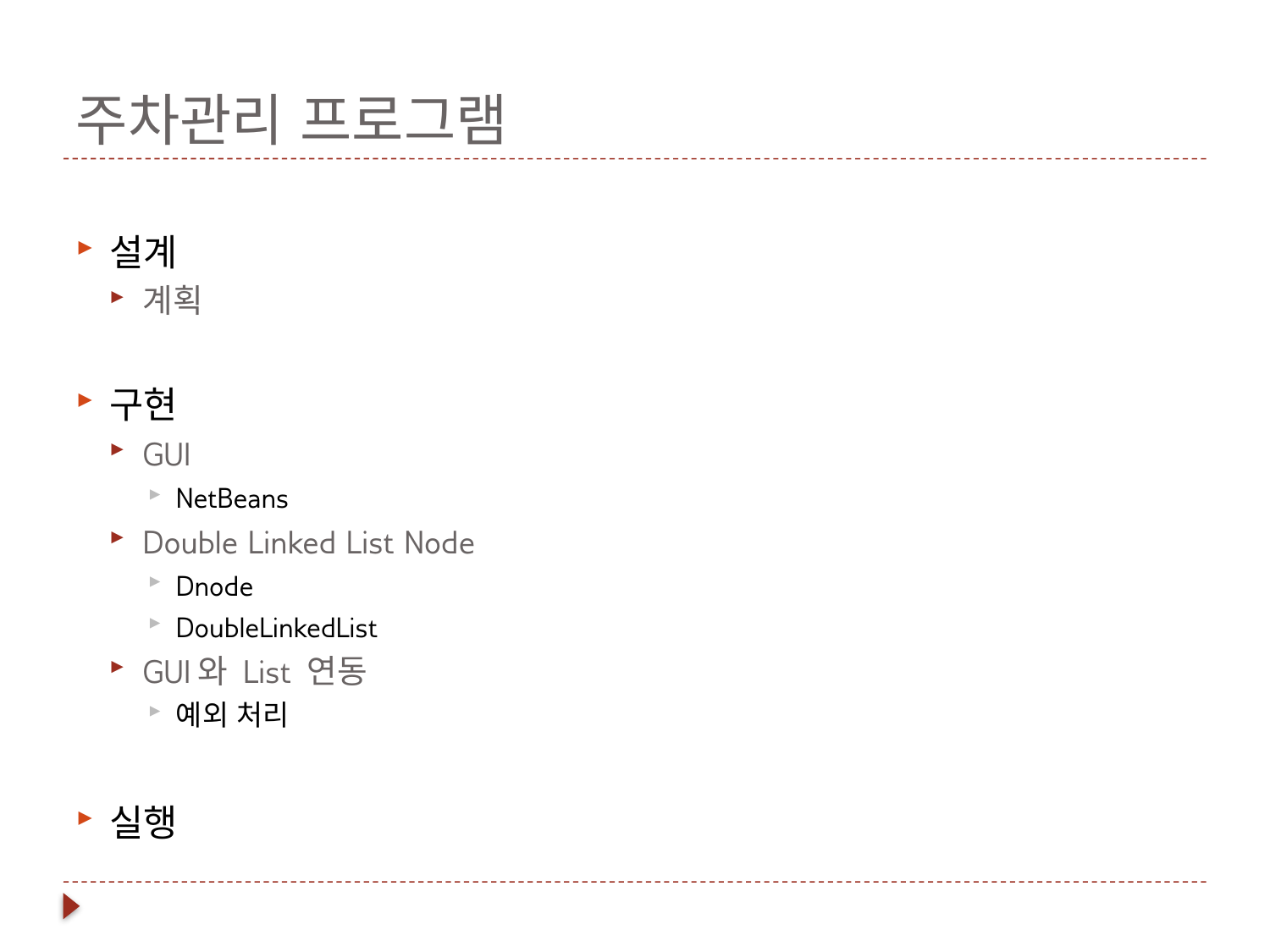

# 주차관리 프로그램

설계
계획

구현
GUI
NetBeans
Double Linked List Node
Dnode
DoubleLinkedList
GUI와 List 연동
예외 처리

실행